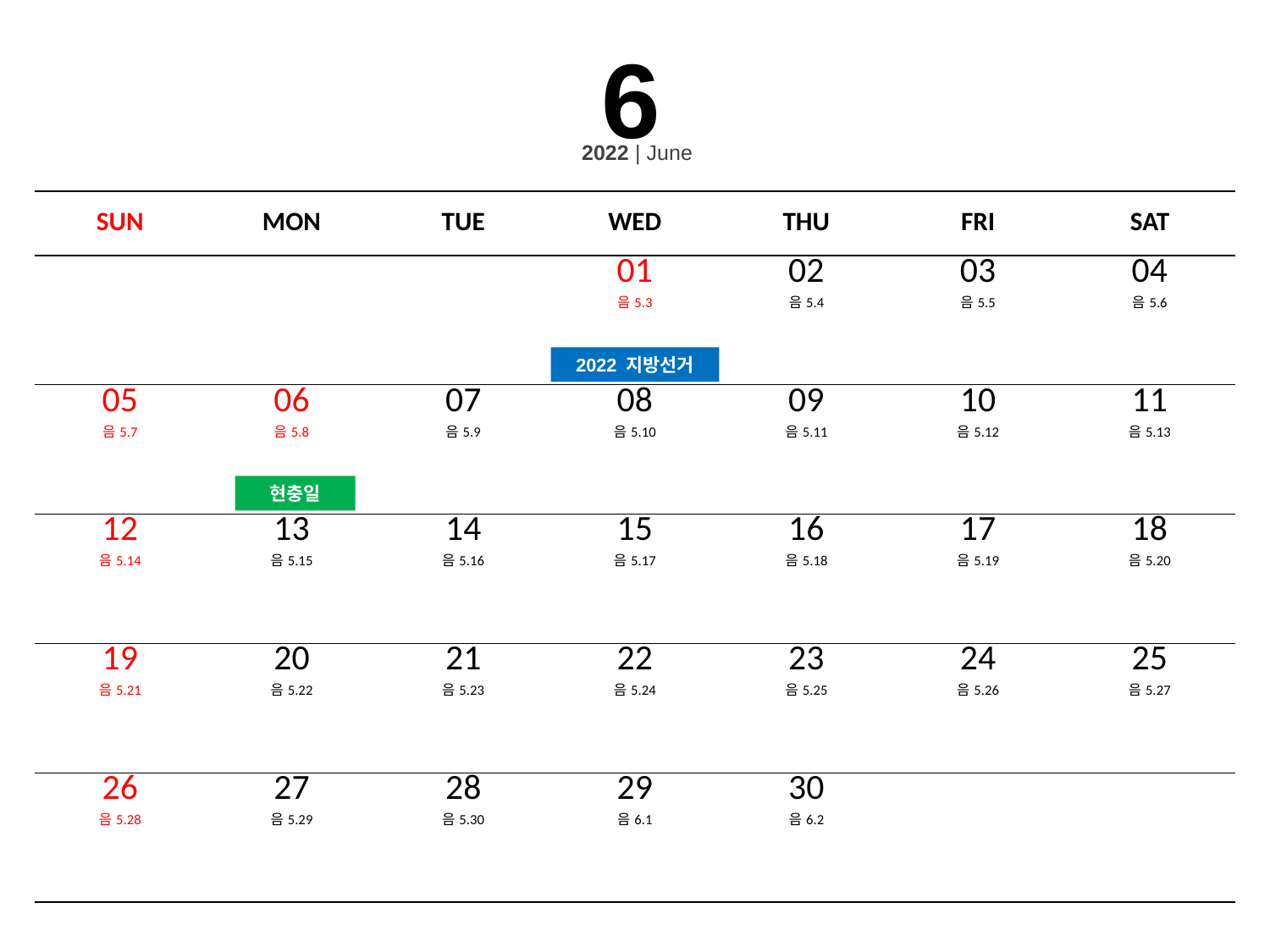

6
2022 | June

| SUN | MON | TUE | WED | THU | FRI | SAT |
| --- | --- | --- | --- | --- | --- | --- |
|  |  |  | 01 음5.3 | 02 음5.4 | 03 음5.5 | 04 음5.6 |
| 05 음5.7 | 06 음5.8 | 07 음5.9 | 08 음5.10 | 09 음5.11 | 10 음5.12 | 11 음5.13 |
| 12 음5.14 | 13 음5.15 | 14 음5.16 | 15 음5.17 | 16 음5.18 | 17 음5.19 | 18 음5.20 |
| 19 음5.21 | 20 음5.22 | 21 음5.23 | 22 음5.24 | 23 음5.25 | 24 음5.26 | 25 음5.27 |
| 26 음5.28 | 27 음5.29 | 28 음5.30 | 29 음6.1 | 30 음6.2 |  |  |
2022 지방선거
현충일